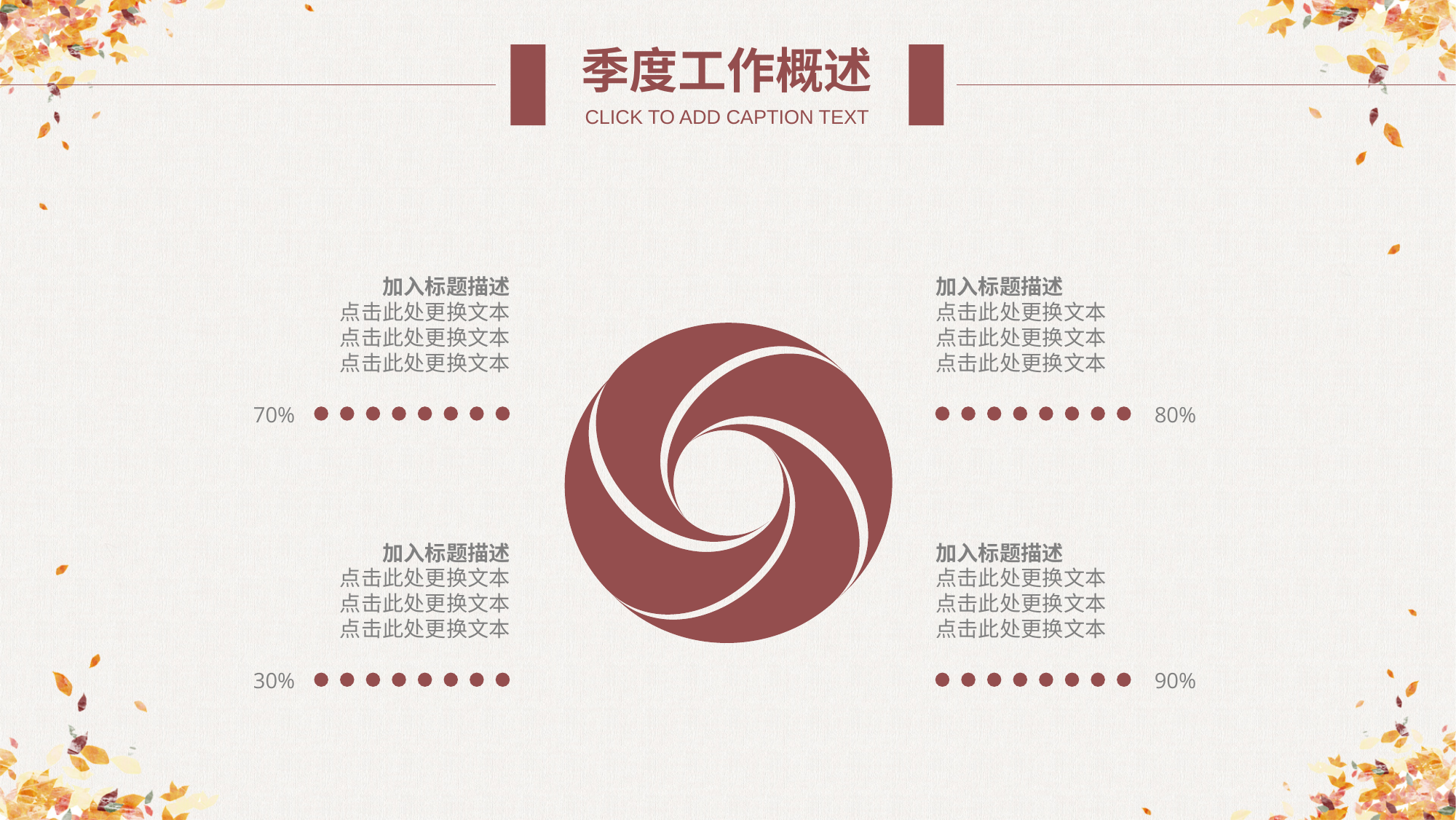

季度工作概述
CLICK TO ADD CAPTION TEXT

加入标题描述
点击此处更换文本
点击此处更换文本
点击此处更换文本

加入标题描述
点击此处更换文本
点击此处更换文本
点击此处更换文本

70%
80%

加入标题描述
点击此处更换文本
点击此处更换文本
点击此处更换文本

加入标题描述
点击此处更换文本
点击此处更换文本
点击此处更换文本

30%
90%